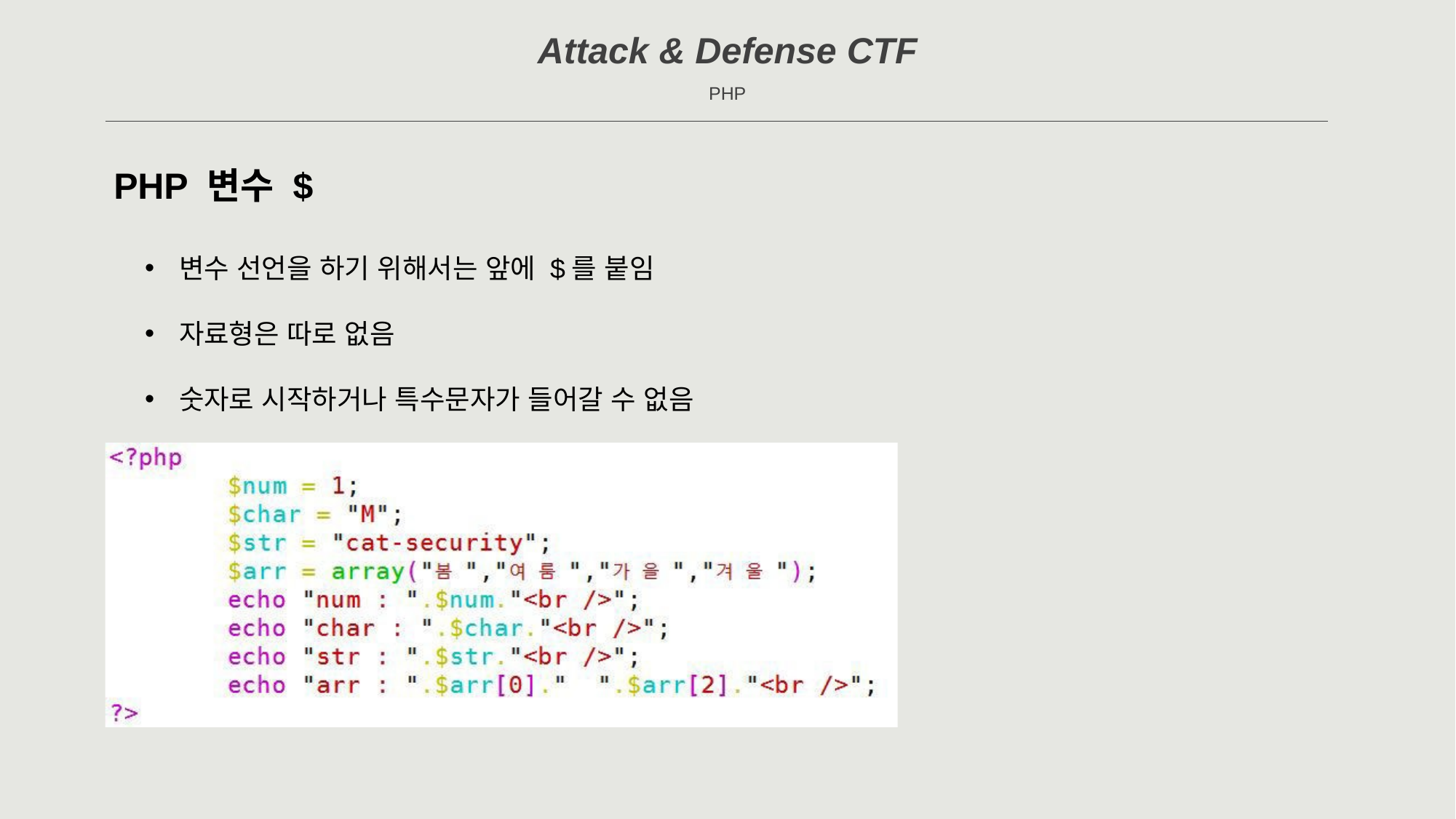

Attack & Defense CTF
PHP
PHP 변수 $
변수 선언을 하기 위해서는 앞에 $를 붙임
자료형은 따로 없음
숫자로 시작하거나 특수문자가 들어갈 수 없음